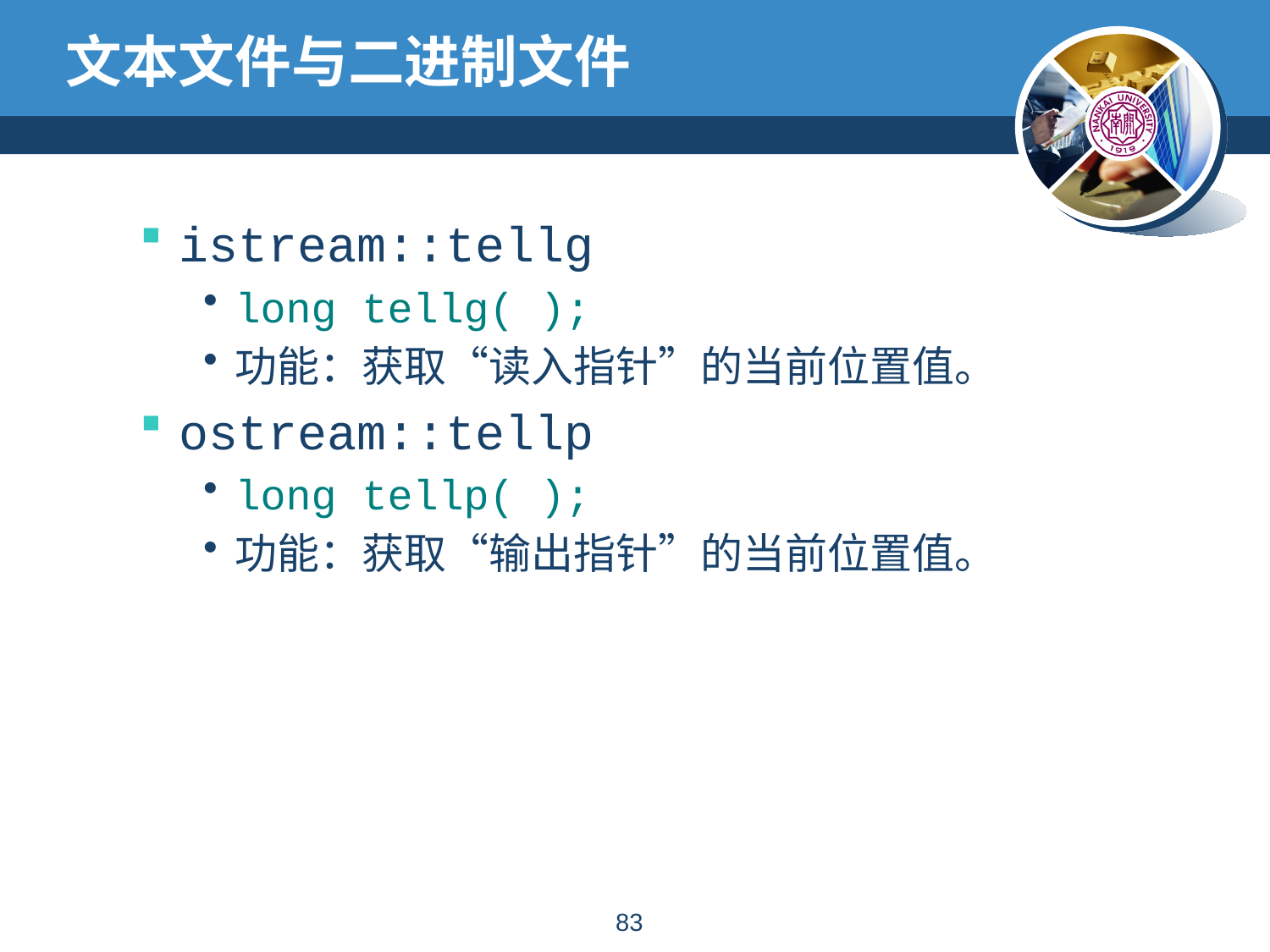

# 文本文件与二进制文件
istream::tellg
long tellg( );
功能：获取“读入指针”的当前位置值。
ostream::tellp
long tellp( );
功能：获取“输出指针”的当前位置值。
83